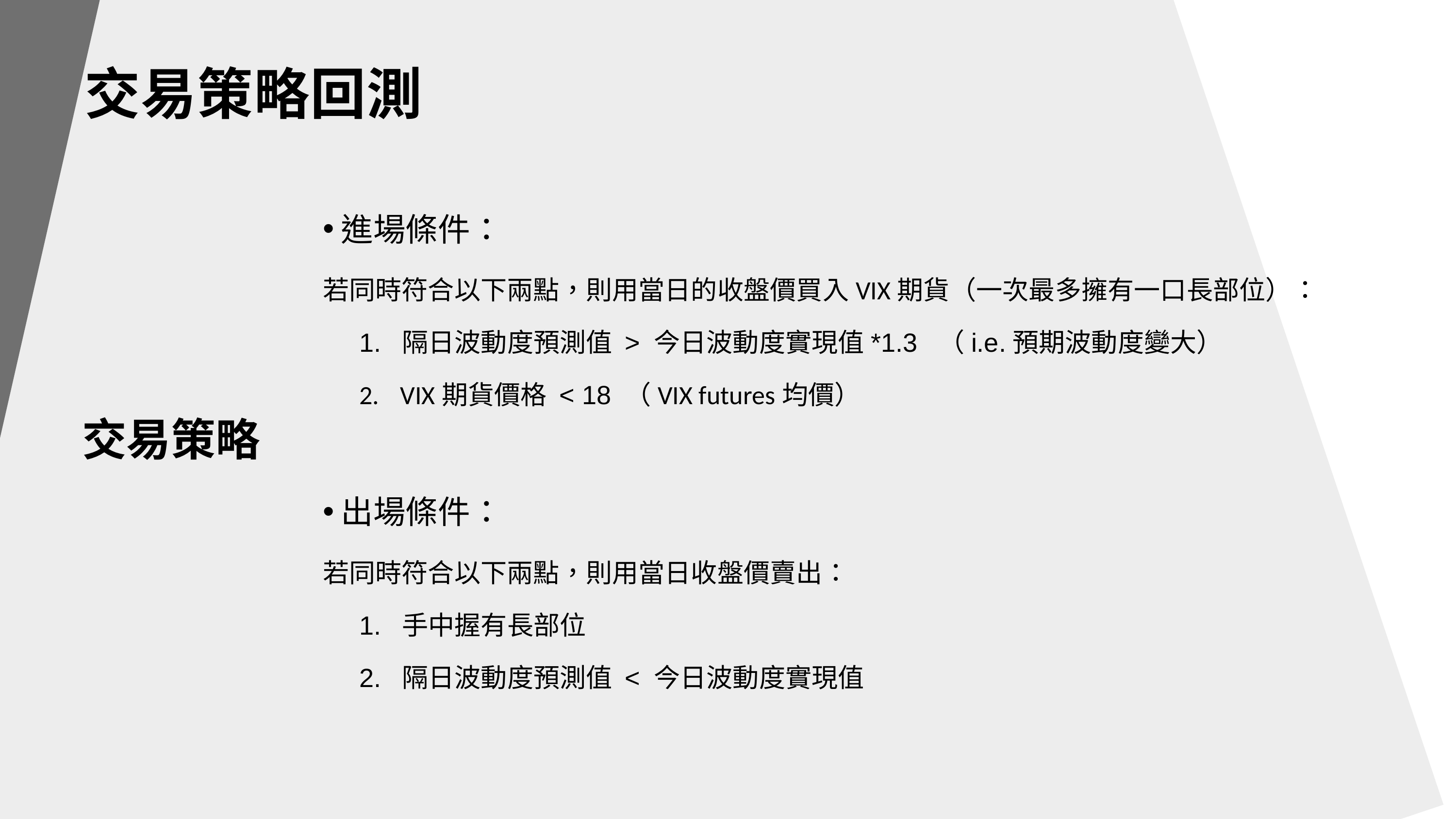

交易策略回測
進場條件：
若同時符合以下兩點，則用當日的收盤價買入VIX期貨（一次最多擁有一口長部位）：
1.  隔日波動度預測值 > 今日波動度實現值*1.3  （i.e.預期波動度變大）
VIX期貨價格 < 18 （VIX futures均價）

出場條件：
若同時符合以下兩點，則用當日收盤價賣出：
1.  手中握有長部位
2.  隔日波動度預測值 < 今日波動度實現值
交易策略